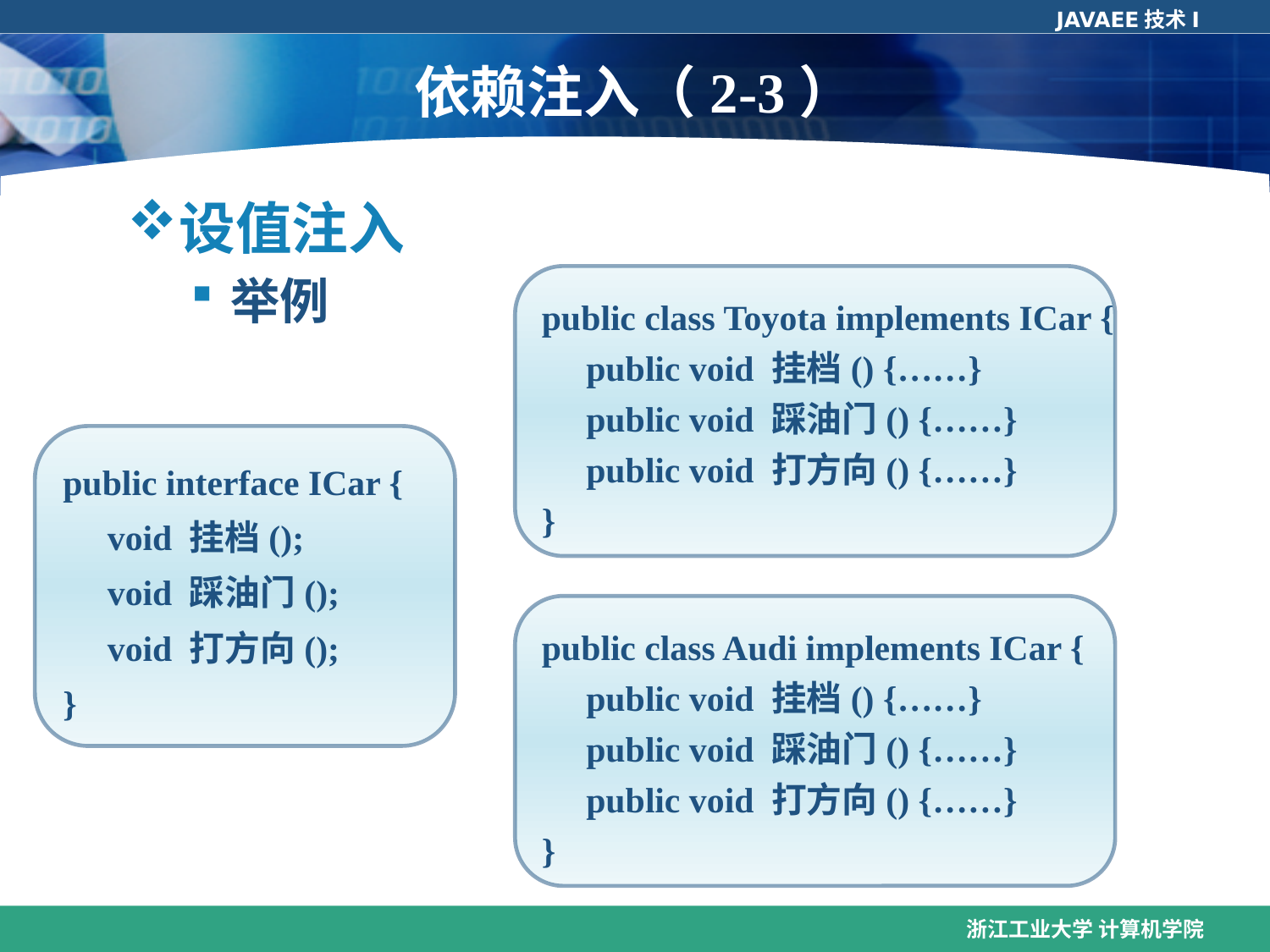

# 依赖注入（2-3）
设值注入
举例
public class Toyota implements ICar {
     public void 挂档() {……}
     public void 踩油门() {……}
     public void 打方向() {……}
}
public interface ICar {
     void 挂档();
     void 踩油门();
     void 打方向();
}
public class Audi implements ICar {
     public void 挂档() {……}
     public void 踩油门() {……}
     public void 打方向() {……}
}